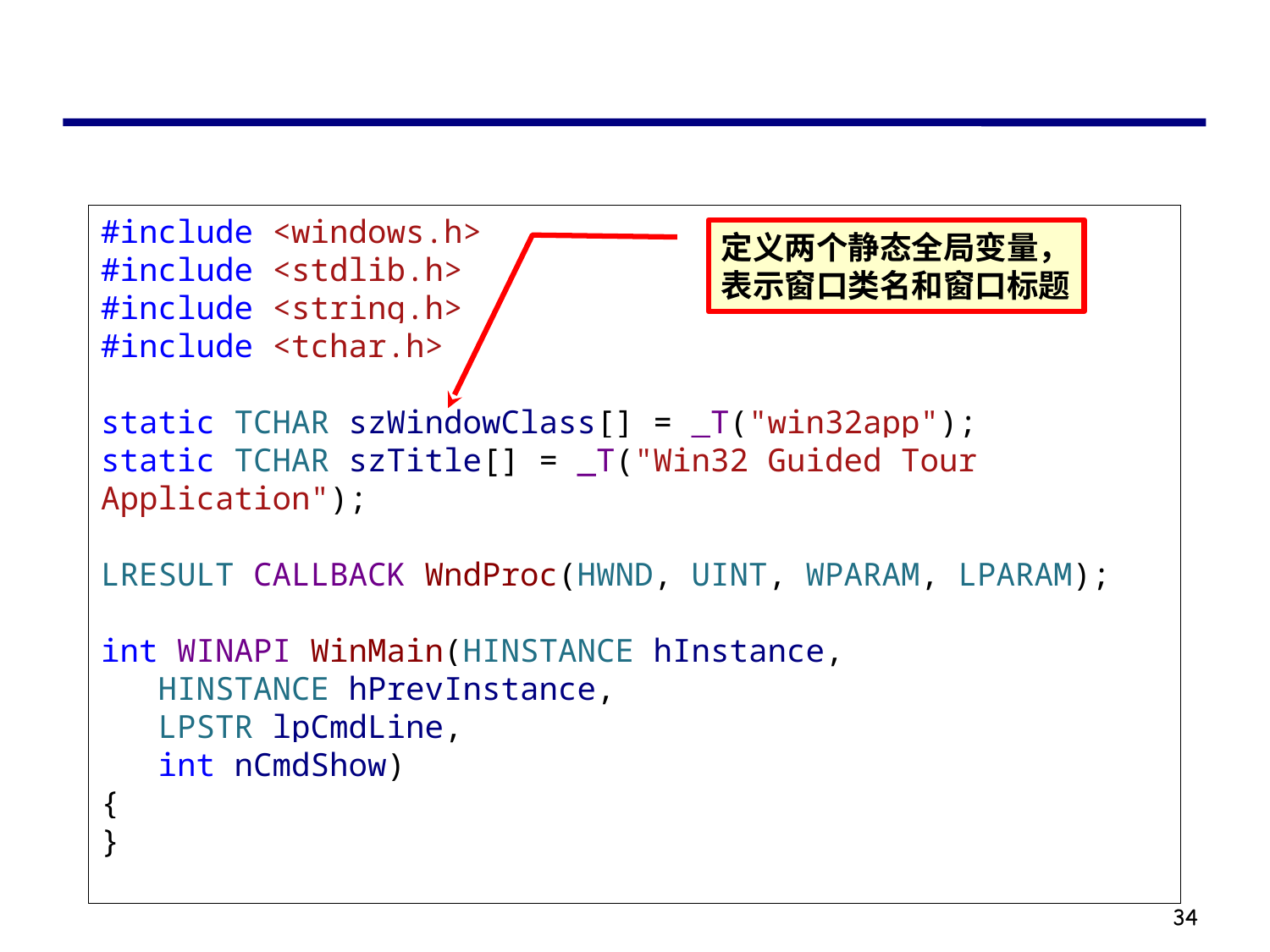

#
#include <windows.h>
#include <stdlib.h>
#include <string.h>
#include <tchar.h>

static TCHAR szWindowClass[] = _T("win32app");
static TCHAR szTitle[] = _T("Win32 Guided Tour Application");

LRESULT CALLBACK WndProc(HWND, UINT, WPARAM, LPARAM);

int WINAPI WinMain(HINSTANCE hInstance,
   HINSTANCE hPrevInstance,
   LPSTR lpCmdLine,
   int nCmdShow)
{
}

定义两个静态全局变量，
表示窗口类名和窗口标题